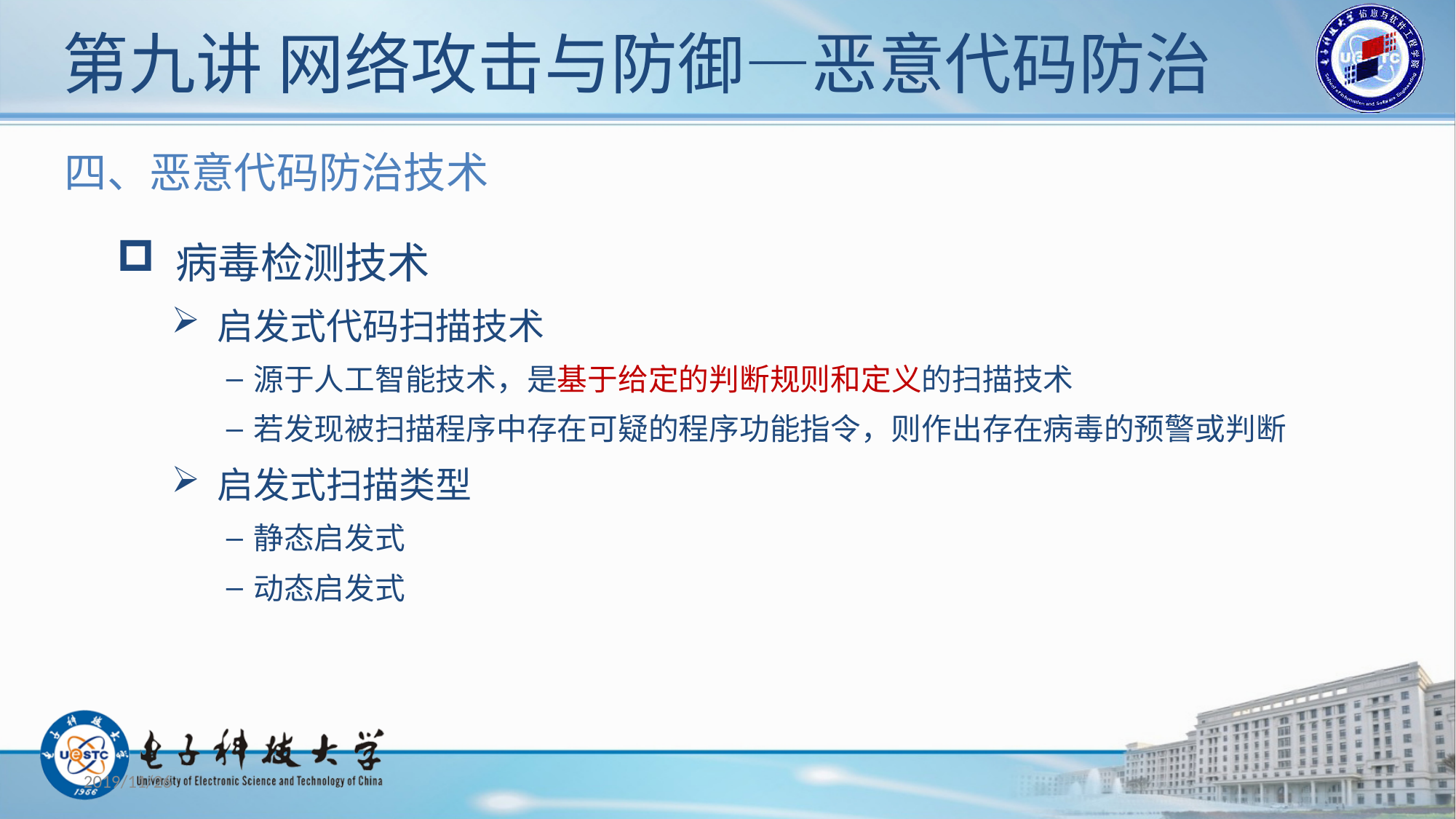

# 第九讲 网络攻击与防御—恶意代码防治
四、恶意代码防治技术
 病毒检测技术
 启发式代码扫描技术
源于人工智能技术，是基于给定的判断规则和定义的扫描技术
若发现被扫描程序中存在可疑的程序功能指令，则作出存在病毒的预警或判断
 启发式扫描类型
静态启发式
动态启发式

2019/11/26